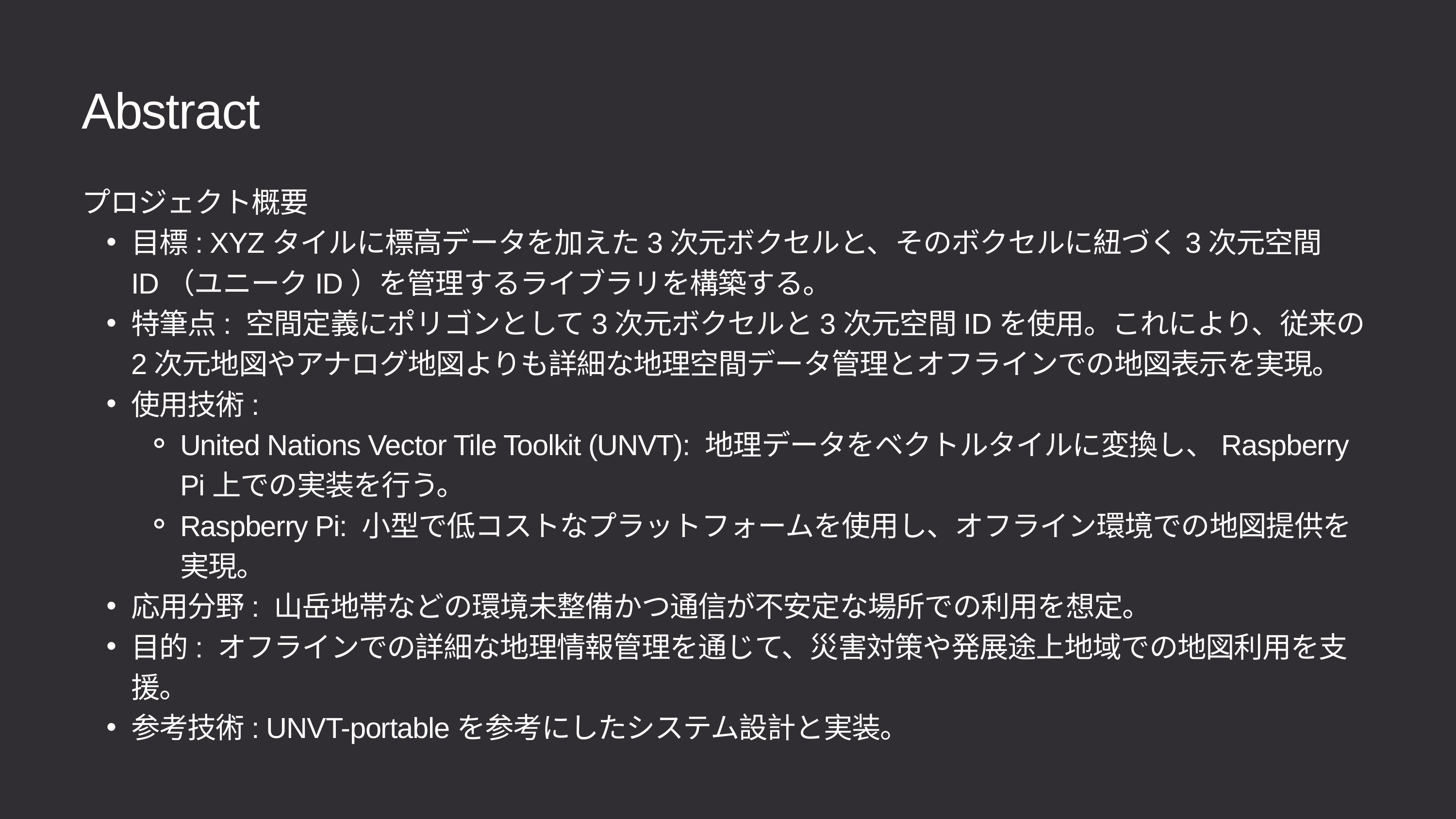

Abstract

プロジェクト概要
目標: XYZタイルに標高データを加えた3次元ボクセルと、そのボクセルに紐づく3次元空間ID（ユニークID）を管理するライブラリを構築する。
特筆点: 空間定義にポリゴンとして3次元ボクセルと3次元空間IDを使用。これにより、従来の2次元地図やアナログ地図よりも詳細な地理空間データ管理とオフラインでの地図表示を実現。
使用技術:
United Nations Vector Tile Toolkit (UNVT): 地理データをベクトルタイルに変換し、Raspberry Pi上での実装を行う。
Raspberry Pi: 小型で低コストなプラットフォームを使用し、オフライン環境での地図提供を実現。
応用分野: 山岳地帯などの環境未整備かつ通信が不安定な場所での利用を想定。
目的: オフラインでの詳細な地理情報管理を通じて、災害対策や発展途上地域での地図利用を支援。
参考技術: UNVT-portableを参考にしたシステム設計と実装。